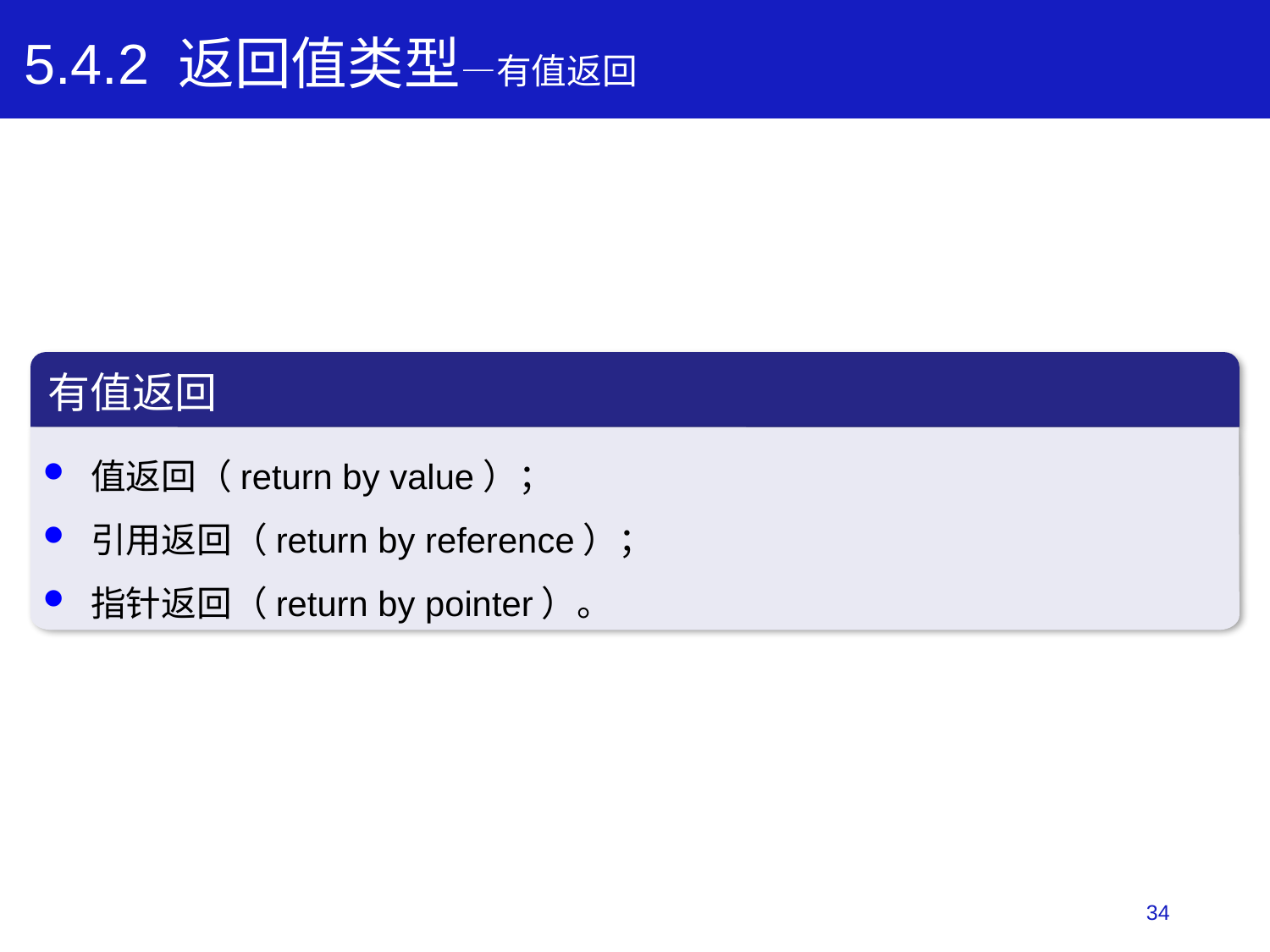

5.4.2 返回值类型—有值返回
有值返回
值返回（return by value）；
引用返回（return by reference）；
指针返回（return by pointer）。
34